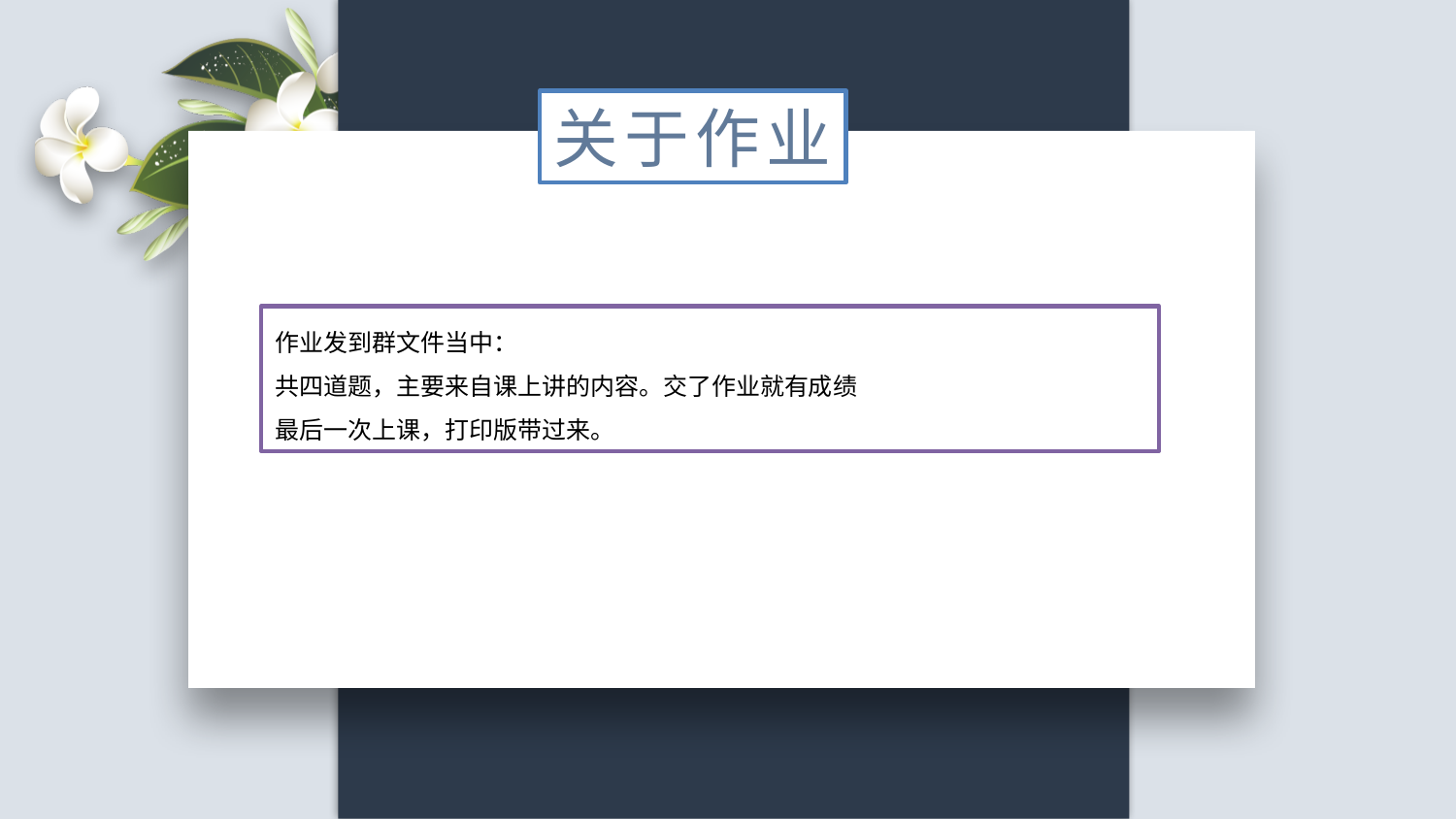

关于作业

作业发到群文件当中：
共四道题，主要来自课上讲的内容。交了作业就有成绩
最后一次上课，打印版带过来。